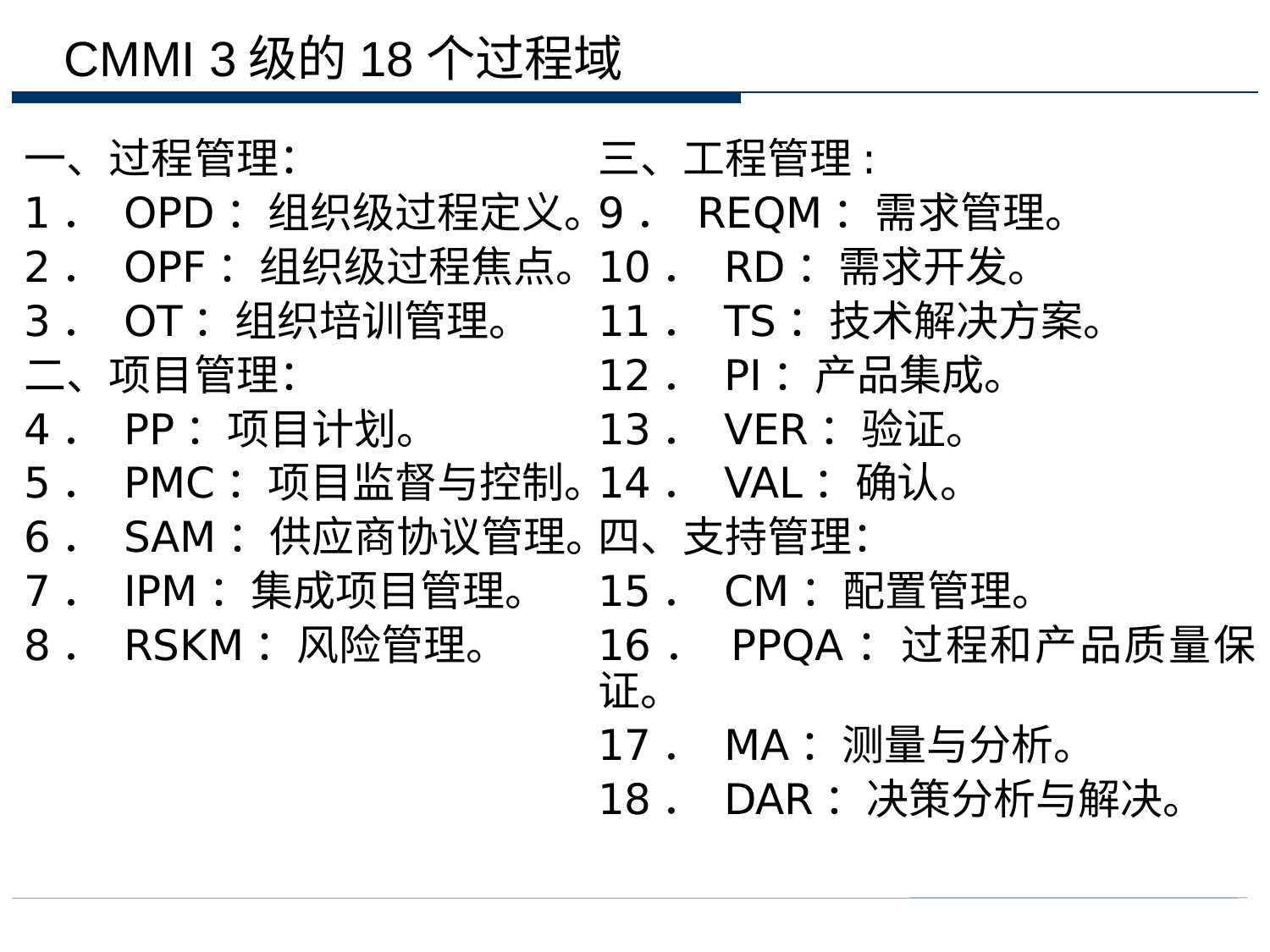

# CMMI 3级的18个过程域
一、过程管理：
1． OPD：组织级过程定义。
2． OPF：组织级过程焦点。
3． OT：组织培训管理。
二、项目管理：
4． PP：项目计划。
5． PMC：项目监督与控制。
6． SAM：供应商协议管理。
7． IPM：集成项目管理。
8． RSKM：风险管理。

三、工程管理:
9． REQM：需求管理。
10． RD：需求开发。
11． TS：技术解决方案。
12． PI：产品集成。
13． VER：验证。
14． VAL：确认。
四、支持管理：
15． CM：配置管理。
16． PPQA：过程和产品质量保证。
17． MA：测量与分析。
18． DAR：决策分析与解决。

54